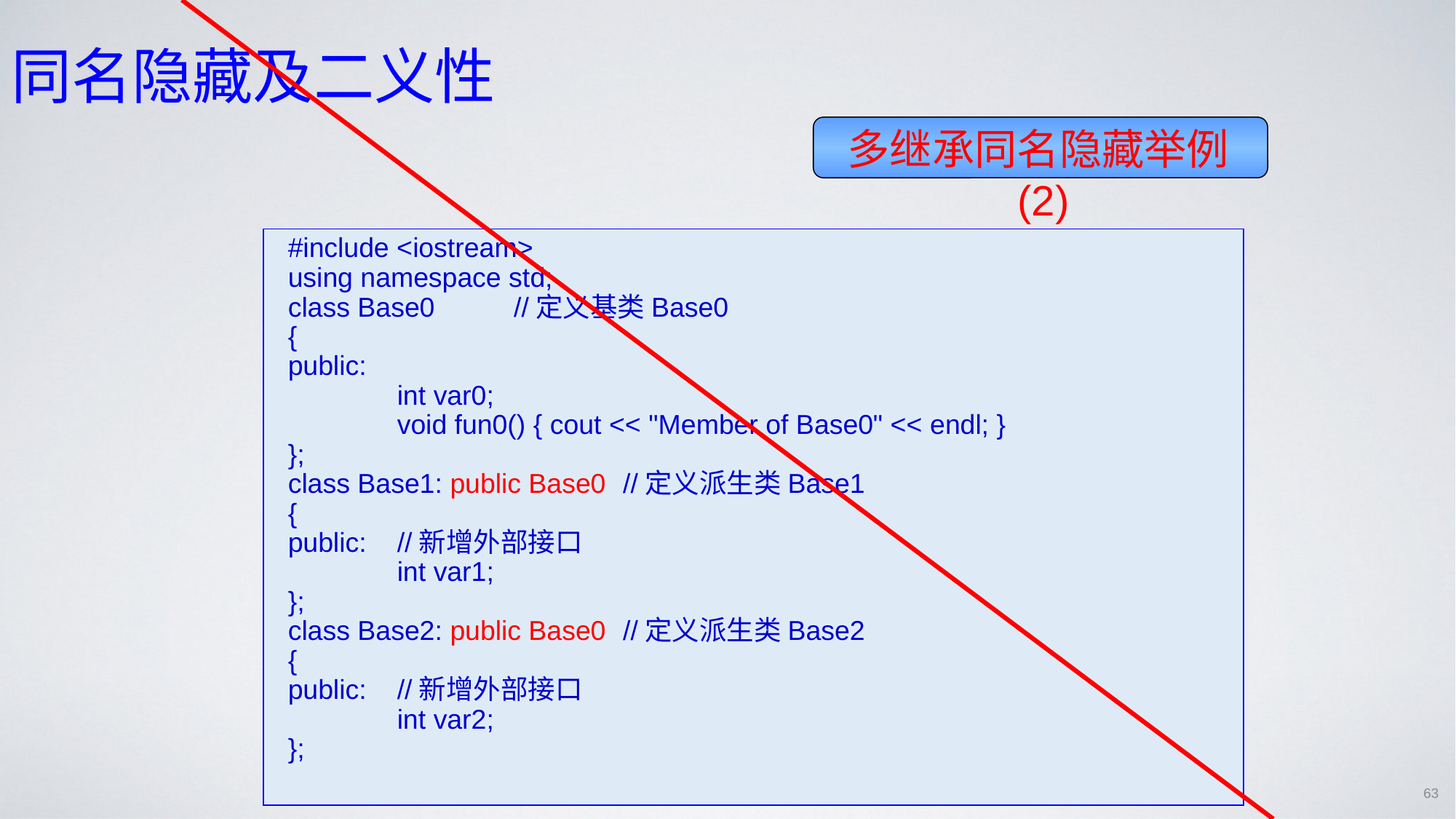

# 同名隐藏及二义性

多继承同名隐藏举例(2)

#include <iostream>
using namespace std;
class Base0 	 //定义基类Base0
{
public:
	int var0;
	void fun0() { cout << "Member of Base0" << endl; }
};
class Base1: public Base0 	 //定义派生类Base1
{
public:	//新增外部接口
	int var1;
};
class Base2: public Base0 	 //定义派生类Base2
{
public:	//新增外部接口
	int var2;
};

63